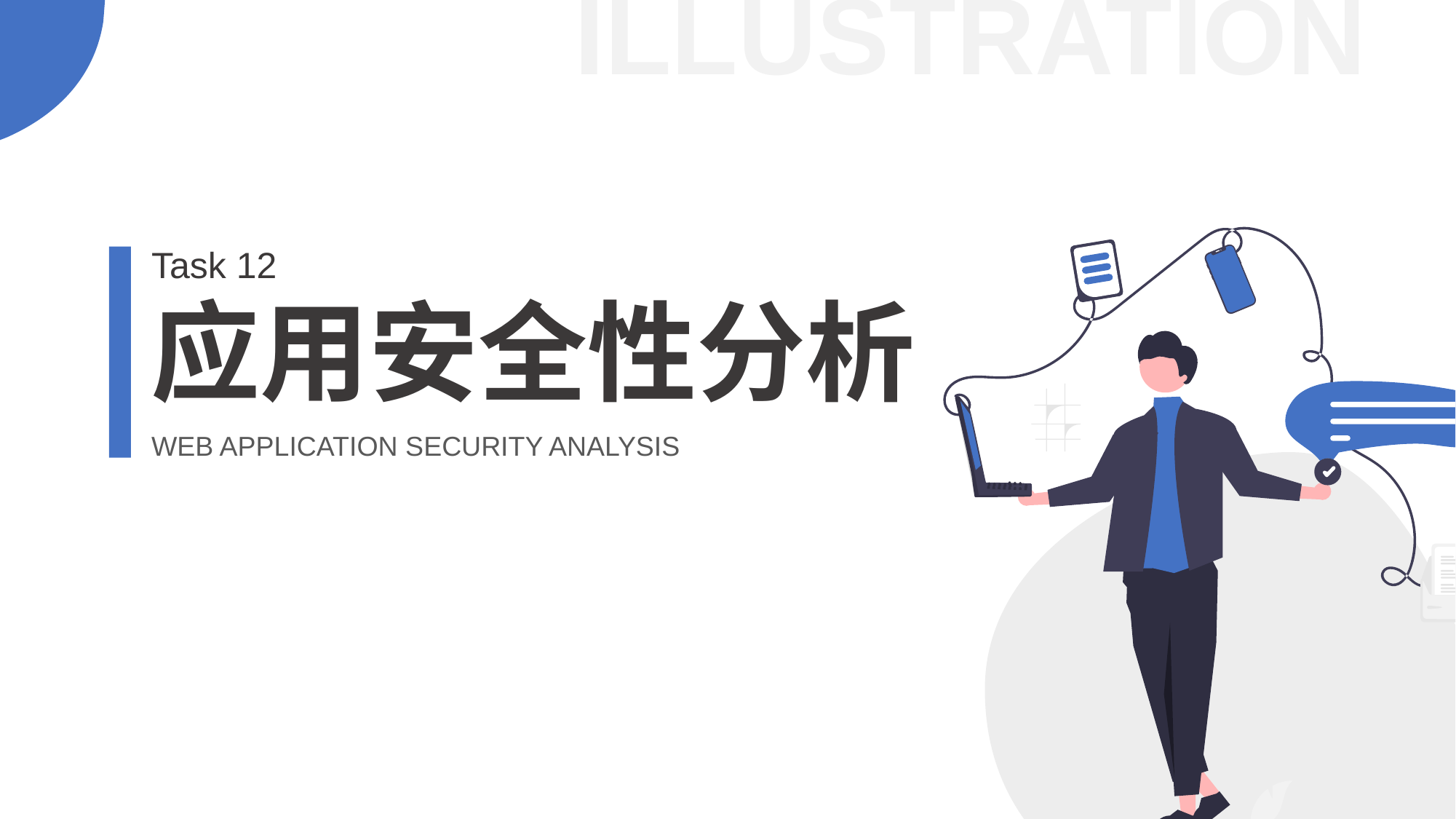

ILLUSTRATION
Task 12

应用安全性分析
WEB APPLICATION SECURITY ANALYSIS